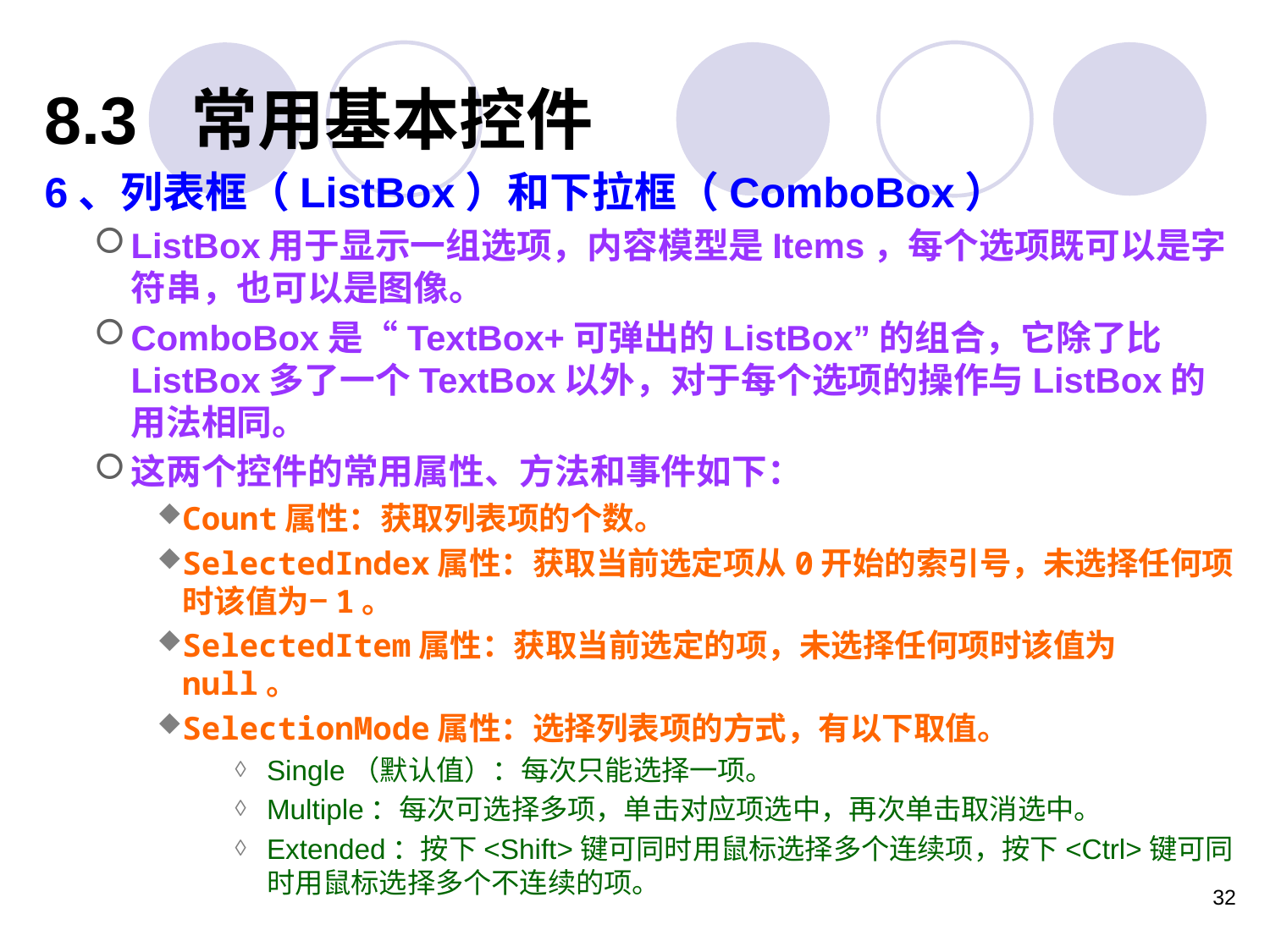

8.3  常用基本控件
6、列表框（ListBox）和下拉框（ComboBox）
ListBox用于显示一组选项，内容模型是Items，每个选项既可以是字符串，也可以是图像。
ComboBox是“TextBox+可弹出的ListBox”的组合，它除了比ListBox多了一个TextBox以外，对于每个选项的操作与ListBox的用法相同。
这两个控件的常用属性、方法和事件如下：
Count属性：获取列表项的个数。
SelectedIndex属性：获取当前选定项从0开始的索引号，未选择任何项时该值为−1。
SelectedItem属性：获取当前选定的项，未选择任何项时该值为null。
SelectionMode属性：选择列表项的方式，有以下取值。
Single（默认值）：每次只能选择一项。
Multiple：每次可选择多项，单击对应项选中，再次单击取消选中。
Extended：按下<Shift>键可同时用鼠标选择多个连续项，按下<Ctrl>键可同时用鼠标选择多个不连续的项。
32